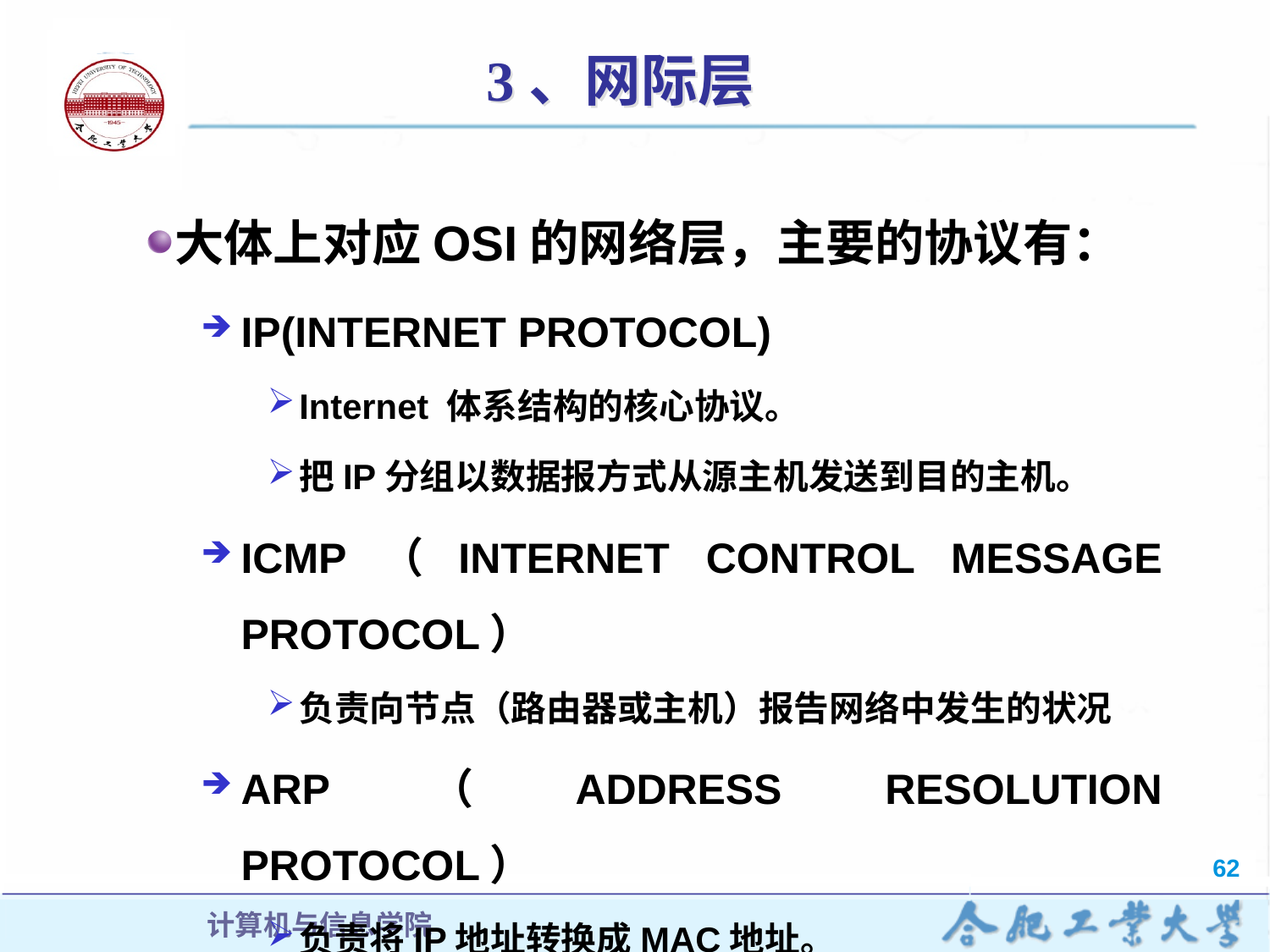

# 3、网际层
大体上对应OSI的网络层，主要的协议有：
IP(INTERNET PROTOCOL)
Internet 体系结构的核心协议。
把IP分组以数据报方式从源主机发送到目的主机。
ICMP（INTERNET CONTROL MESSAGE PROTOCOL）
负责向节点（路由器或主机）报告网络中发生的状况
ARP（ADDRESS RESOLUTION PROTOCOL）
负责将IP地址转换成MAC地址。